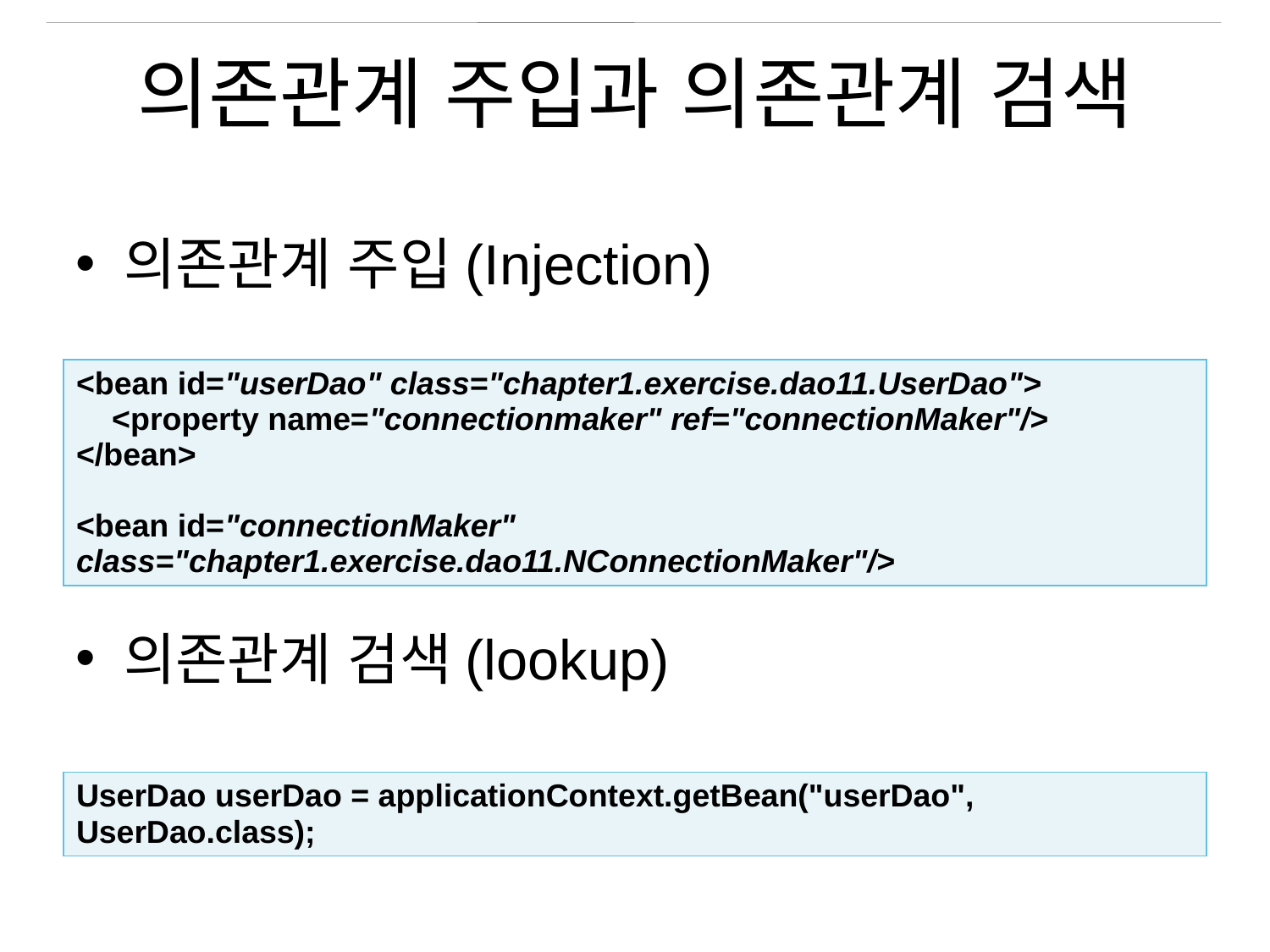

# 의존관계 주입과 의존관계 검색
의존관계 주입(Injection)

의존관계 검색(lookup)
| <bean id="userDao" class="chapter1.exercise.dao11.UserDao"> <property name="connectionmaker" ref="connectionMaker"/> </bean> <bean id="connectionMaker" class="chapter1.exercise.dao11.NConnectionMaker"/> |
| --- |
| UserDao userDao = applicationContext.getBean("userDao", UserDao.class); |
| --- |